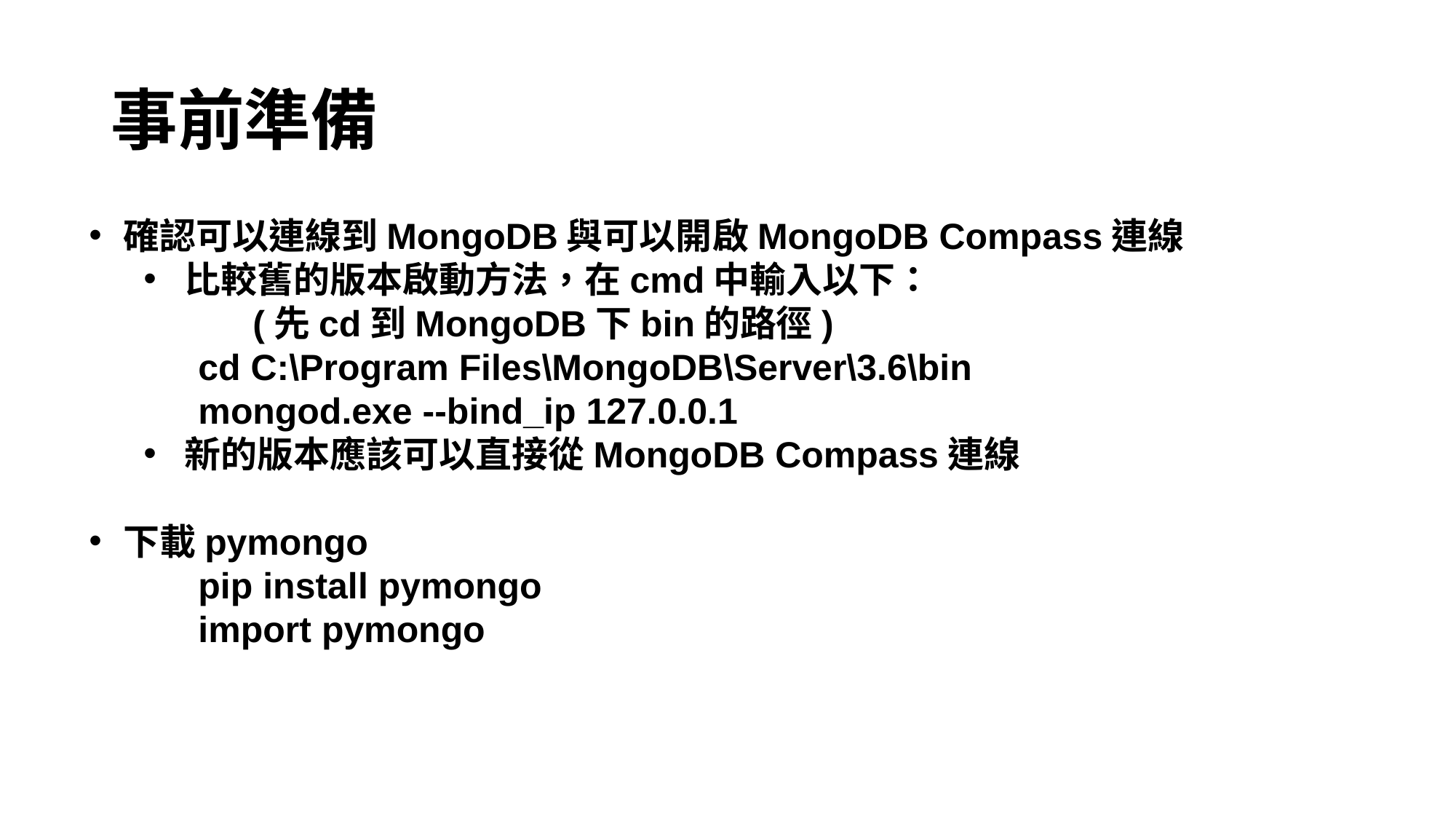

# 事前準備

確認可以連線到MongoDB與可以開啟MongoDB Compass連線
比較舊的版本啟動方法，在cmd中輸入以下：
	(先cd到MongoDB下bin的路徑)
	cd C:\Program Files\MongoDB\Server\3.6\bin
	mongod.exe --bind_ip 127.0.0.1
新的版本應該可以直接從MongoDB Compass連線

下載pymongo
	pip install pymongo
	import pymongo